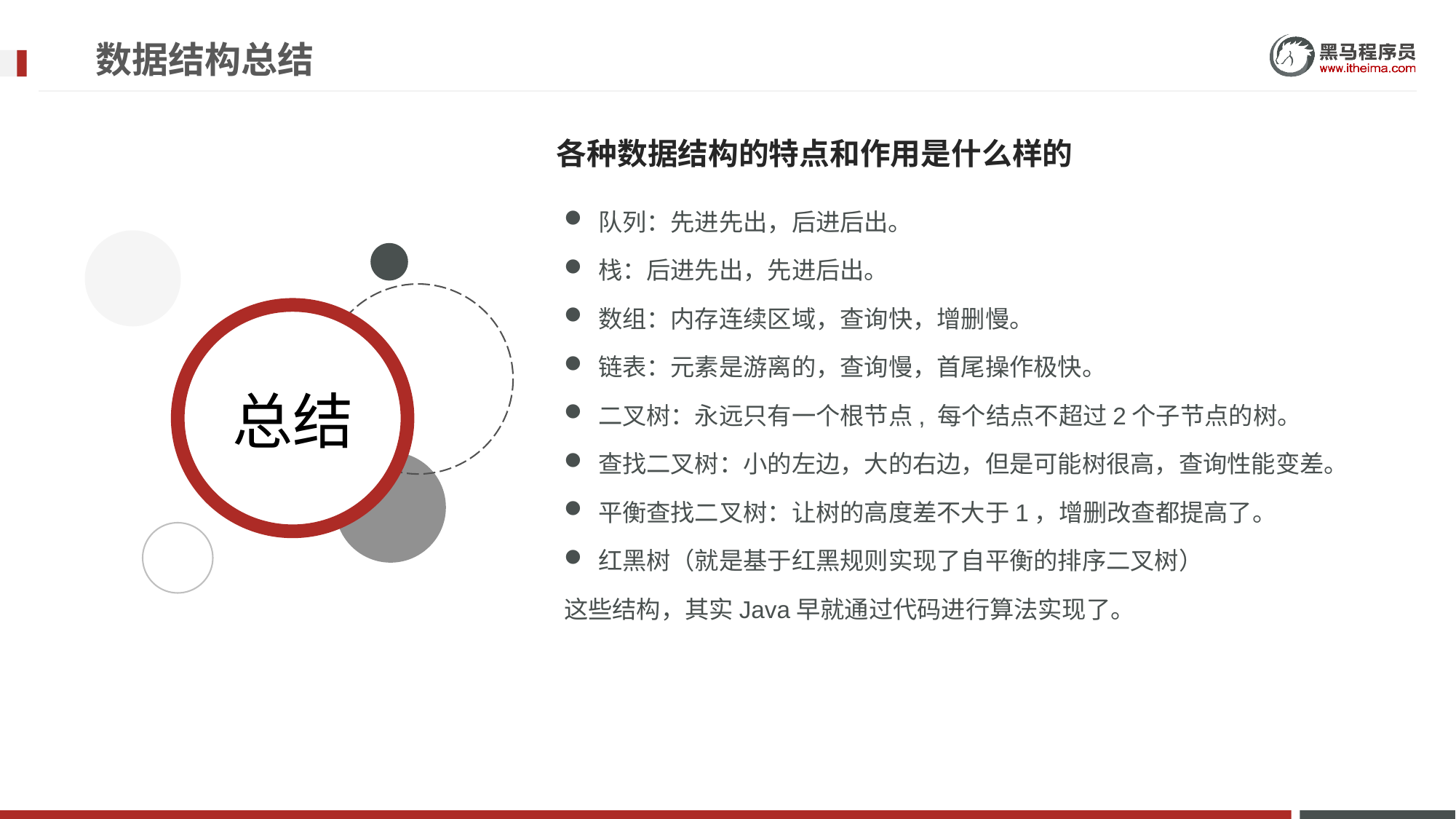

# 数据结构总结
各种数据结构的特点和作用是什么样的
队列：先进先出，后进后出。
栈：后进先出，先进后出。
数组：内存连续区域，查询快，增删慢。
链表：元素是游离的，查询慢，首尾操作极快。
二叉树：永远只有一个根节点, 每个结点不超过2个子节点的树。
查找二叉树：小的左边，大的右边，但是可能树很高，查询性能变差。
平衡查找二叉树：让树的高度差不大于1，增删改查都提高了。
红黑树（就是基于红黑规则实现了自平衡的排序二叉树）
这些结构，其实Java早就通过代码进行算法实现了。